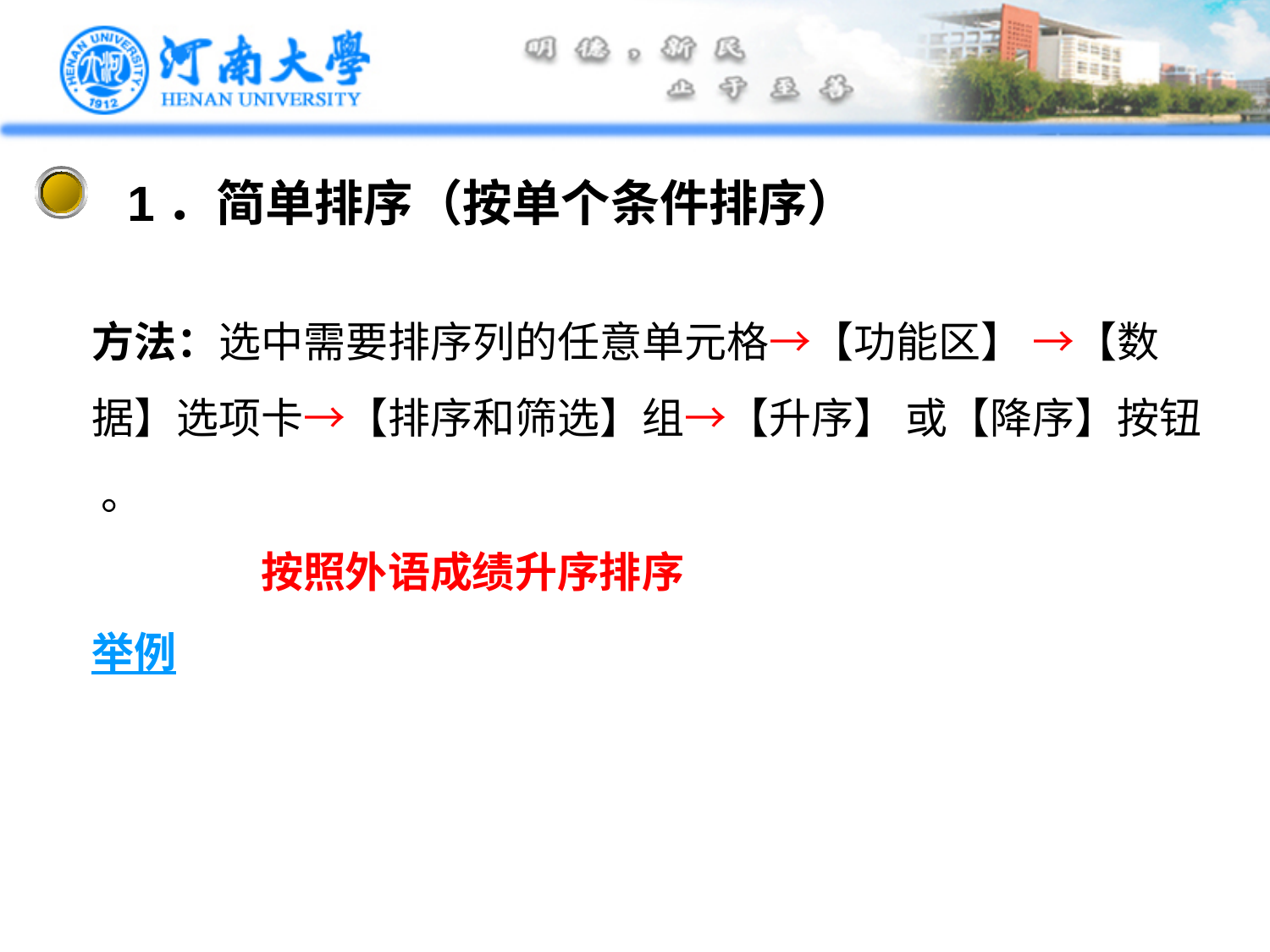

1．简单排序（按单个条件排序）

方法：选中需要排序列的任意单元格→【功能区】 →【数据】选项卡→【排序和筛选】组→【升序】 或【降序】按钮 。

举例
按照外语成绩升序排序